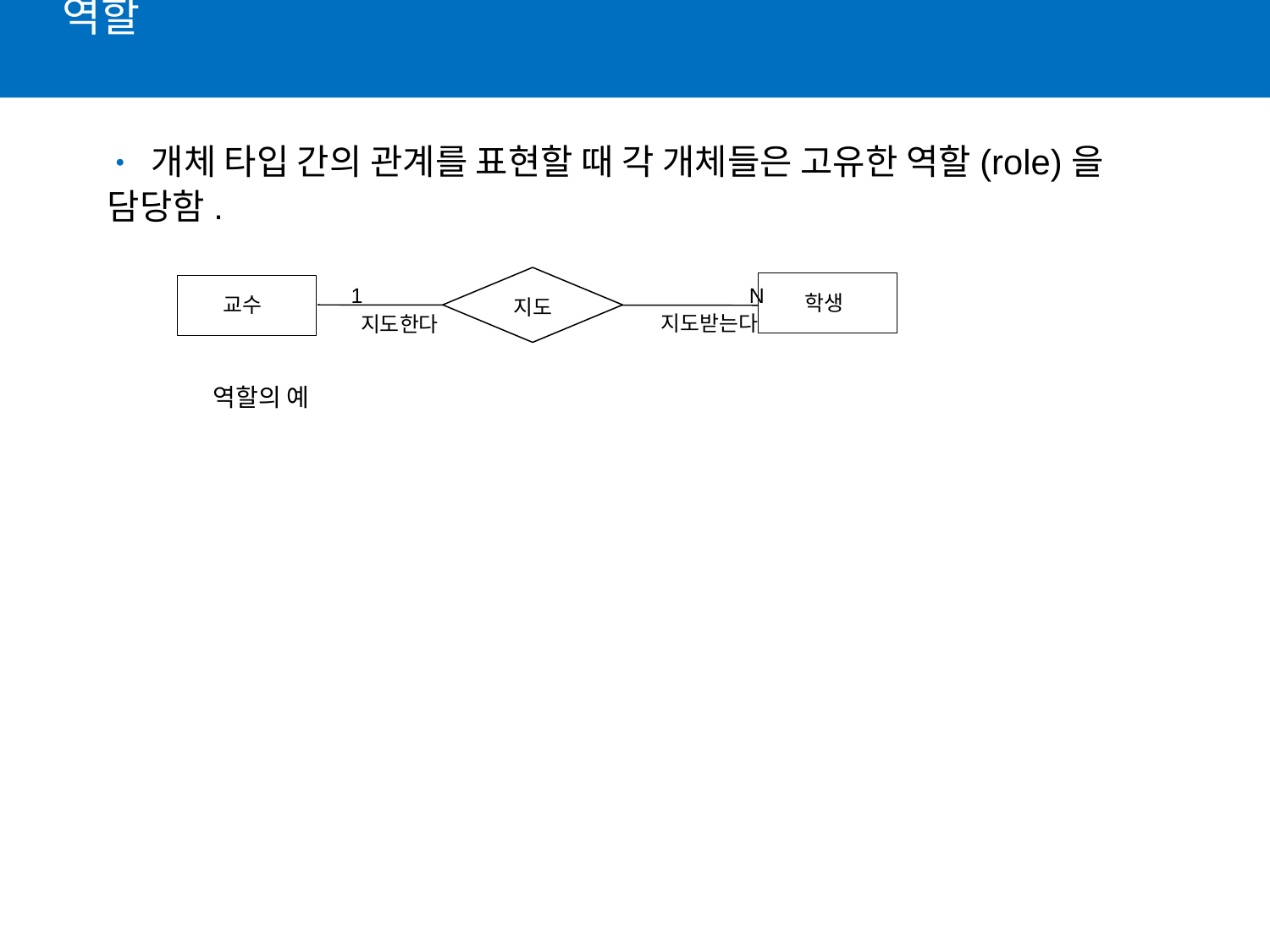

역할
• 개체 타입 간의 관계를 표현할 때 각 개체들은 고유한 역할(role)을
담당함.
1	N
지도

학생

교수
지도받는다
지도한다
역할의 예